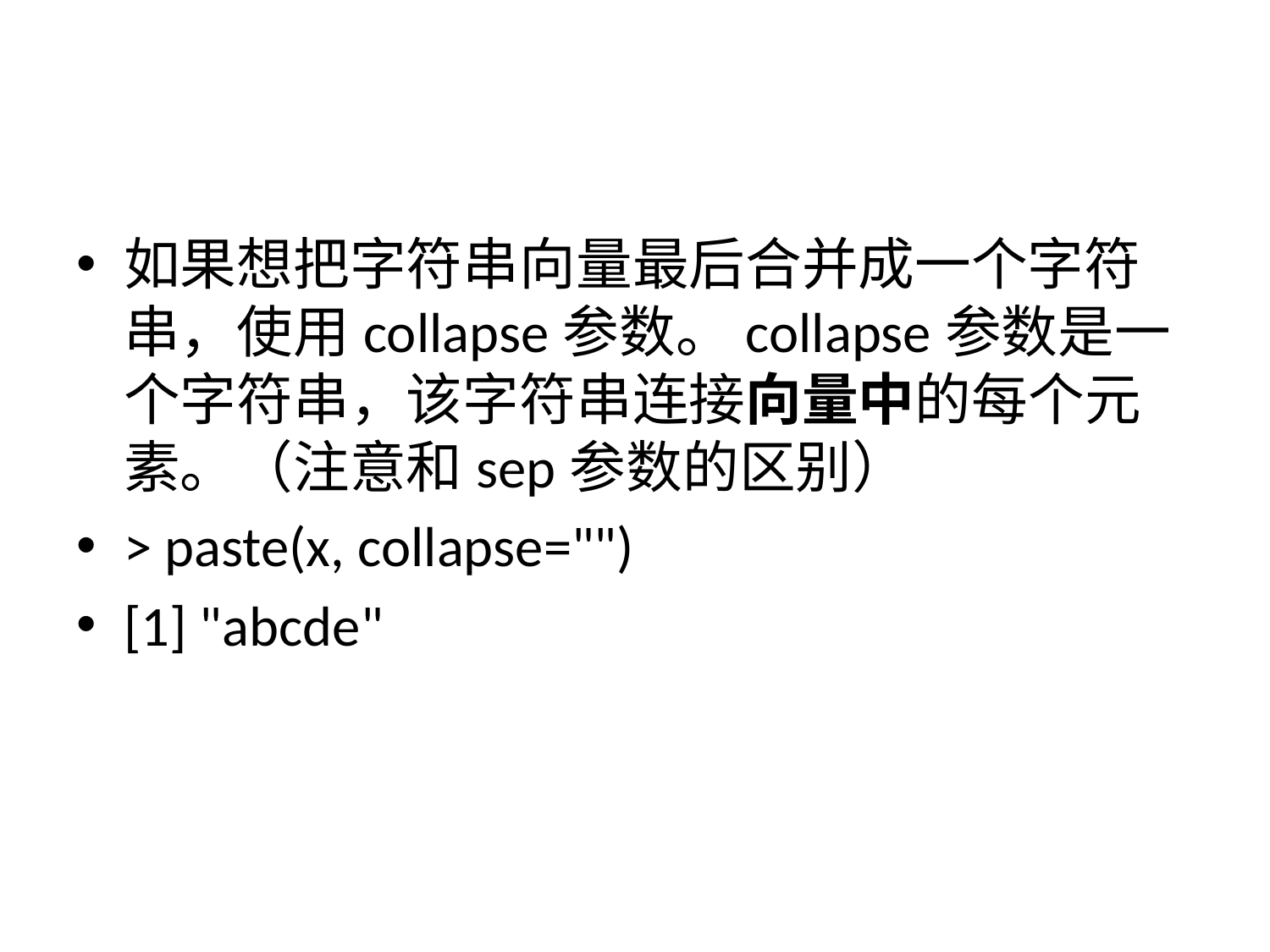

#
如果想把字符串向量最后合并成一个字符串，使用collapse参数。collapse参数是一个字符串，该字符串连接向量中的每个元素。（注意和sep参数的区别）
> paste(x, collapse="")
[1] "abcde"